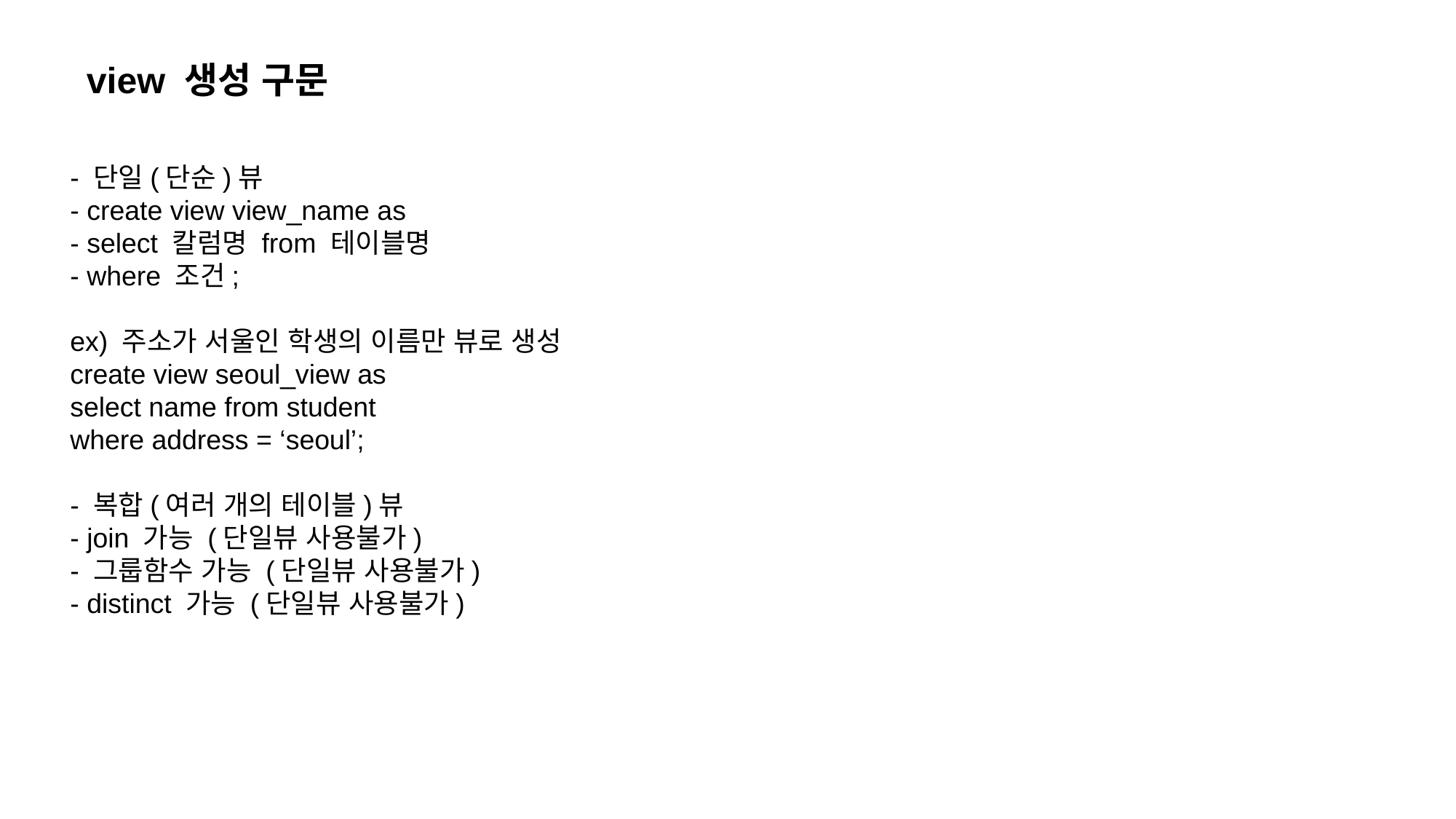

view 생성 구문
- 단일(단순)뷰
- create view view_name as
- select 칼럼명 from 테이블명
- where 조건;

ex) 주소가 서울인 학생의 이름만 뷰로 생성
create view seoul_view as
select name from student
where address = ‘seoul’;

- 복합(여러 개의 테이블)뷰
- join 가능 (단일뷰 사용불가)
- 그룹함수 가능 (단일뷰 사용불가)
- distinct 가능 (단일뷰 사용불가)